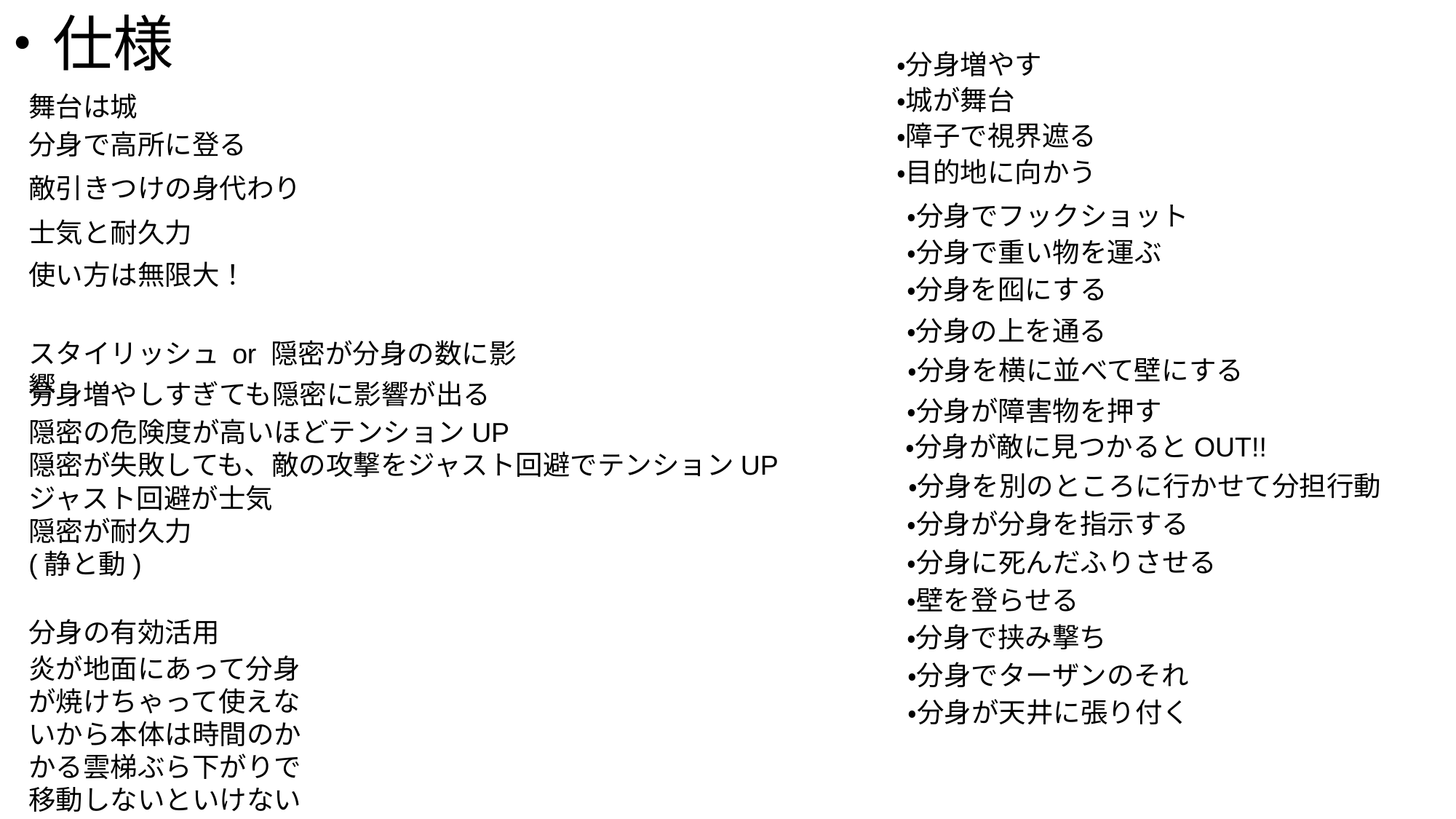

・仕様
・分身増やす
・城が舞台
舞台は城
・障子で視界遮る
分身で高所に登る
・目的地に向かう
敵引きつけの身代わり
・分身でフックショット
士気と耐久力
・分身で重い物を運ぶ
使い方は無限大！
・分身を囮にする
・分身の上を通る
スタイリッシュ or 隠密が分身の数に影響
・分身を横に並べて壁にする
分身増やしすぎても隠密に影響が出る
・分身が障害物を押す
隠密の危険度が高いほどテンションUP
隠密が失敗しても、敵の攻撃をジャスト回避でテンションUP
・分身が敵に見つかるとOUT!!
・分身を別のところに行かせて分担行動
ジャスト回避が士気
隠密が耐久力
(静と動)
・分身が分身を指示する
・分身に死んだふりさせる
・壁を登らせる
分身の有効活用
・分身で挟み撃ち
炎が地面にあって分身が焼けちゃって使えないから本体は時間のかかる雲梯ぶら下がりで移動しないといけない
・分身でターザンのそれ
・分身が天井に張り付く